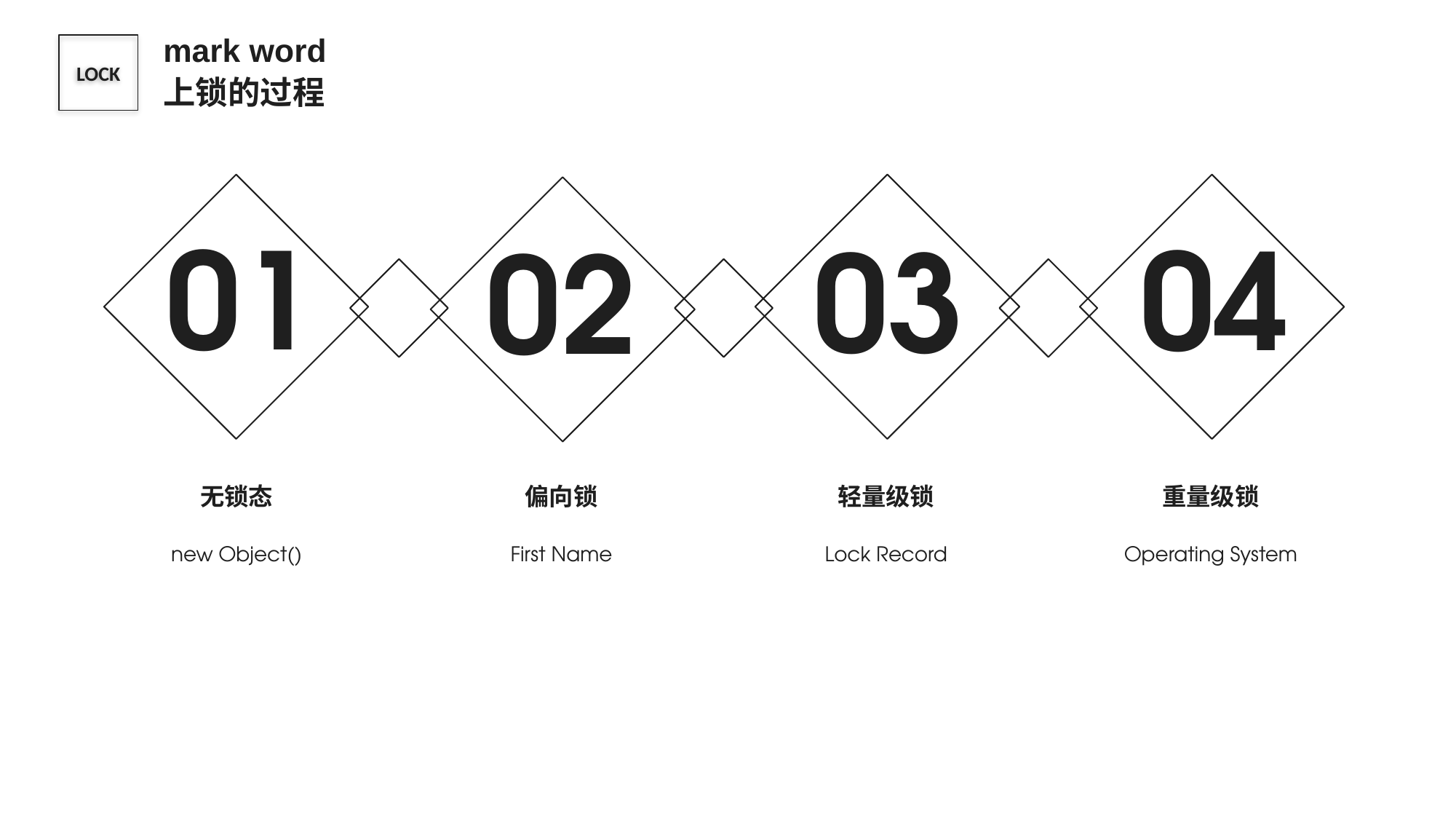

mark word
上锁的过程
LOCK
01

04

03
02

无锁态
偏向锁
轻量级锁
重量级锁
new Object()
First Name
Lock Record
Operating System